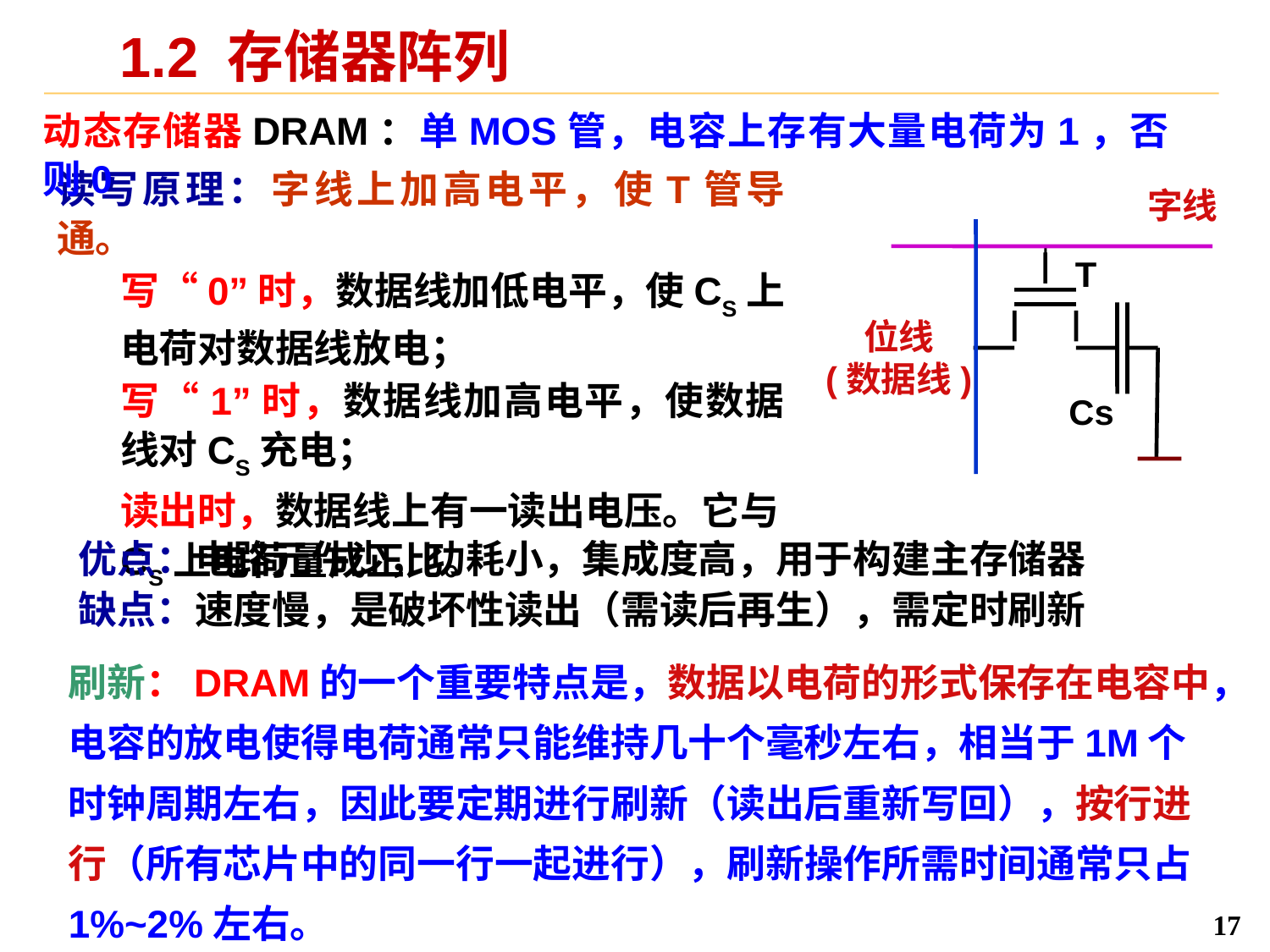

# 1.2 存储器阵列
动态存储器DRAM：单MOS管，电容上存有大量电荷为1，否则0
读写原理：字线上加高电平，使T管导通。
写“0”时，数据线加低电平，使CS上电荷对数据线放电；
写“1”时，数据线加高电平，使数据线对CS充电；
读出时，数据线上有一读出电压。它与CS上电荷量成正比。
字线

T

位线
(数据线)

Cs

 优点：电路元件少，功耗小，集成度高，用于构建主存储器
 缺点：速度慢，是破坏性读出（需读后再生），需定时刷新
刷新：DRAM的一个重要特点是，数据以电荷的形式保存在电容中，电容的放电使得电荷通常只能维持几十个毫秒左右，相当于1M个时钟周期左右，因此要定期进行刷新（读出后重新写回），按行进行（所有芯片中的同一行一起进行），刷新操作所需时间通常只占1%~2%左右。
17